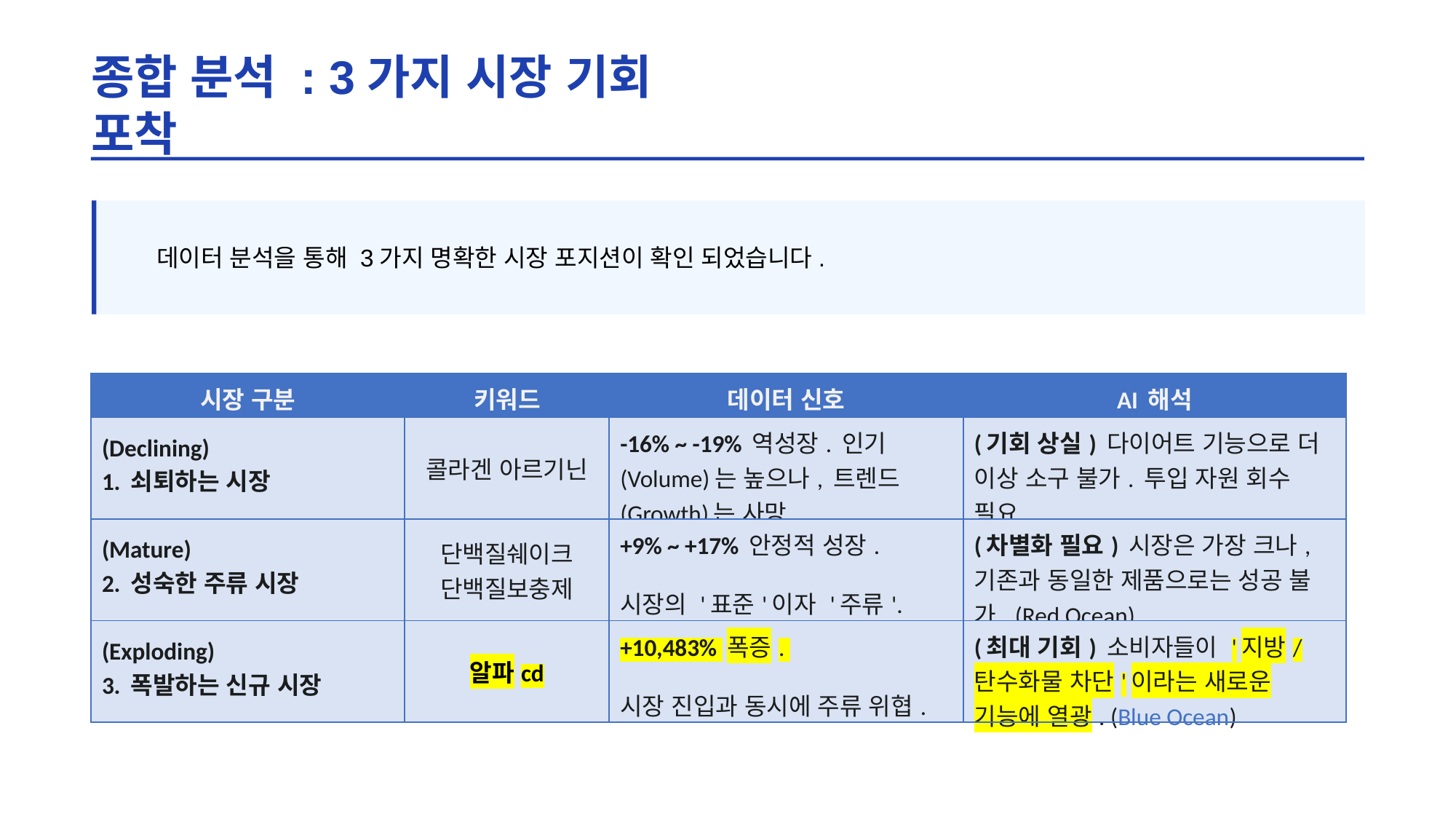

종합 분석 : 3가지 시장 기회 포착

데이터 분석을 통해 3가지 명확한 시장 포지션이 확인 되었습니다.
| 시장 구분 | 키워드 | 데이터 신호 | AI 해석 |
| --- | --- | --- | --- |
| (Declining) 1. 쇠퇴하는 시장 | 콜라겐 아르기닌 | -16% ~ -19% 역성장. 인기(Volume)는 높으나, 트렌드(Growth)는 사망. | (기회 상실) 다이어트 기능으로 더 이상 소구 불가. 투입 자원 회수 필요. |
| (Mature) 2. 성숙한 주류 시장 | 단백질쉐이크 단백질보충제 | +9% ~ +17% 안정적 성장. 시장의 '표준'이자 '주류'. | (차별화 필요) 시장은 가장 크나, 기존과 동일한 제품으로는 성공 불가. (Red Ocean) |
| (Exploding) 3. 폭발하는 신규 시장 | 알파cd | +10,483% 폭증. 시장 진입과 동시에 주류 위협. | (최대 기회) 소비자들이 '지방/탄수화물 차단'이라는 새로운 기능에 열광. (Blue Ocean) |